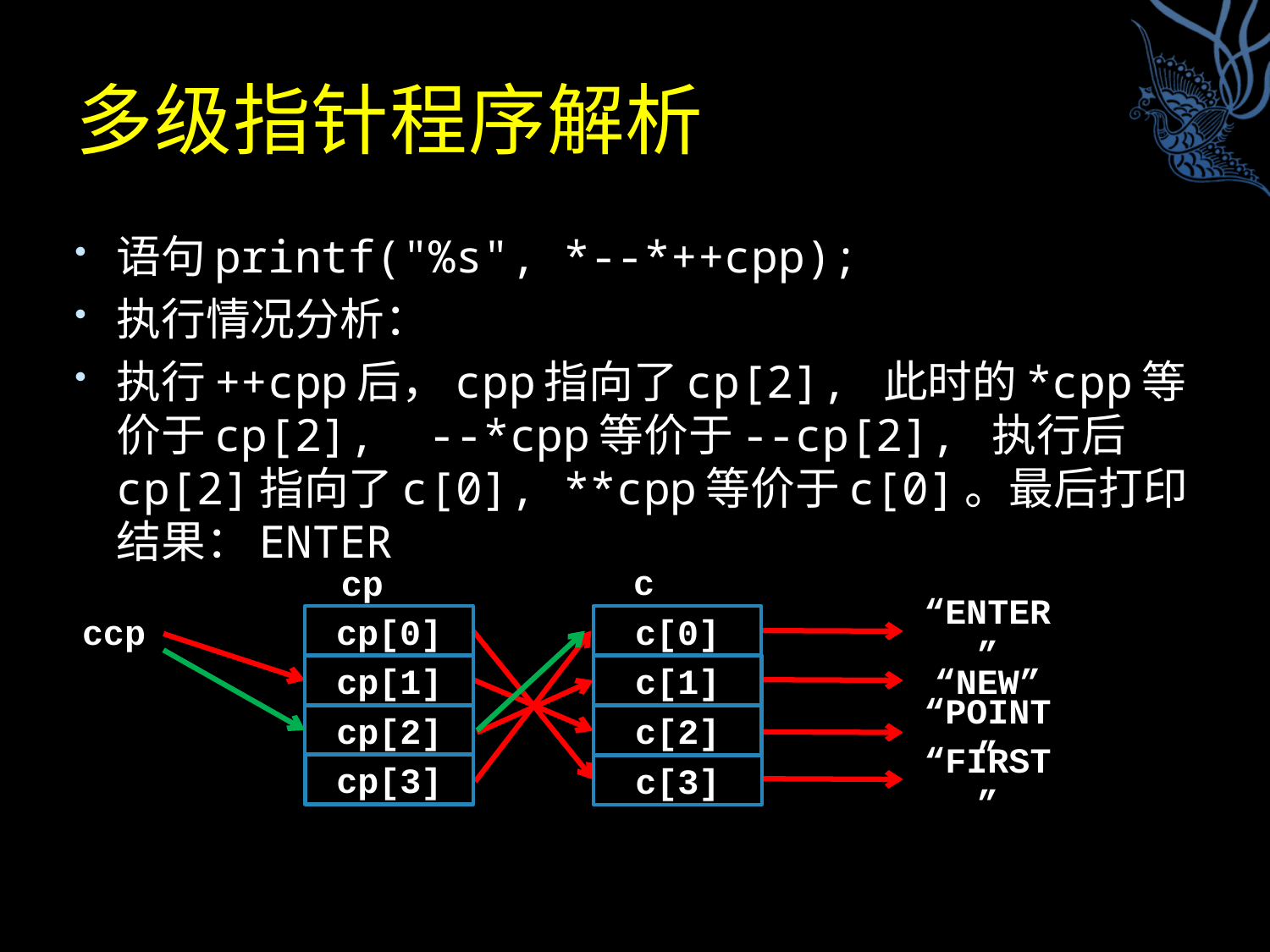

# 多级指针程序解析
语句printf("%s", *--*++cpp);
执行情况分析：
执行++cpp后，cpp指向了cp[2], 此时的*cpp等价于cp[2],  --*cpp等价于--cp[2], 执行后cp[2]指向了c[0], **cpp等价于c[0]。最后打印结果：ENTER

c
c[0]
c[1]
c[2]
c[3]
cp
cp[0]
cp[1]
cp[2]
cp[3]
ccp
“ENTER”
“NEW”
“POINT”
“FIRST”